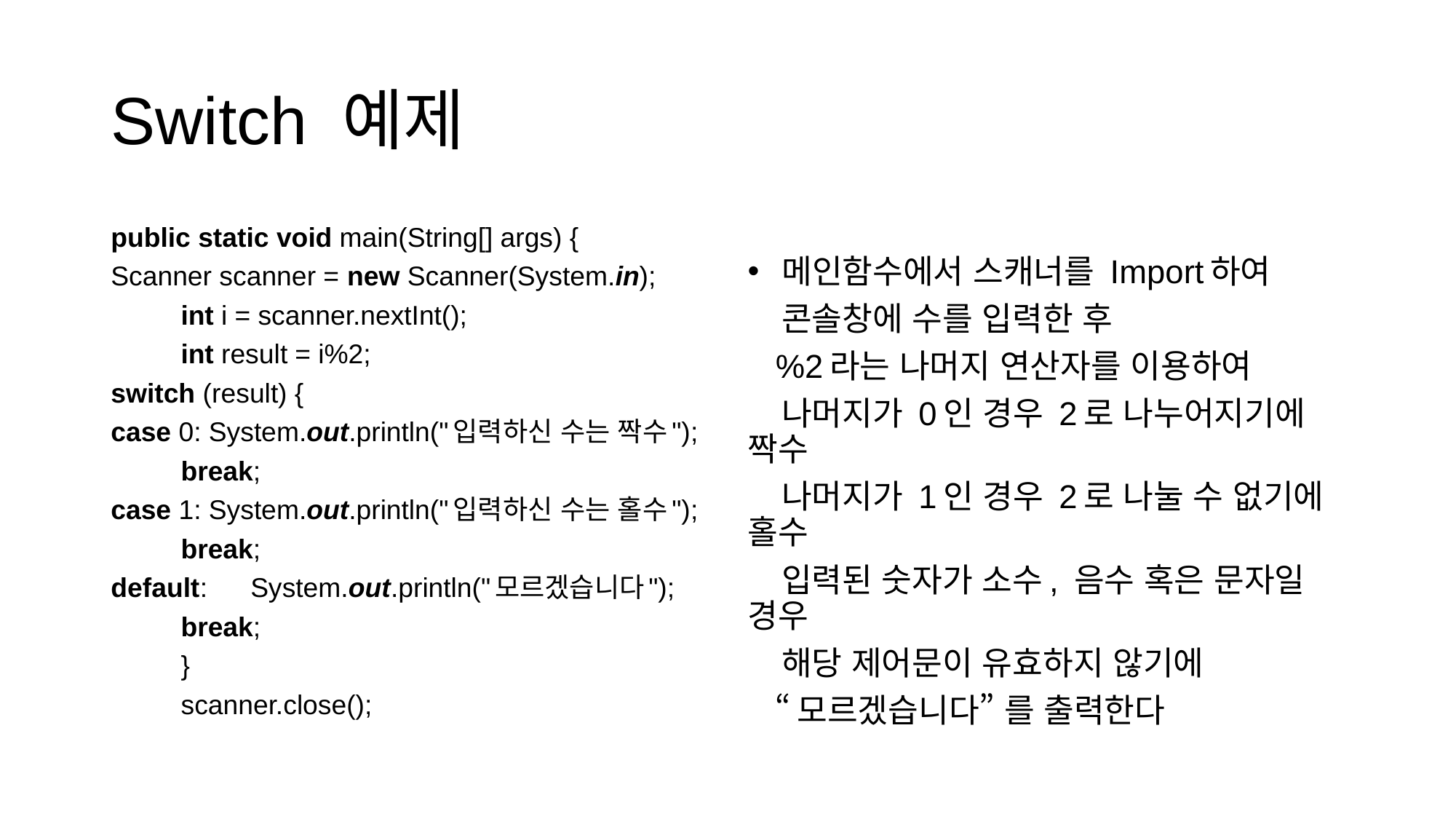

# Switch 예제

메인함수에서 스캐너를 Import하여
   콘솔창에 수를 입력한 후
   %2라는 나머지 연산자를 이용하여
   나머지가 0인 경우 2로 나누어지기에 짝수
   나머지가 1인 경우 2로 나눌 수 없기에 홀수
   입력된 숫자가 소수, 음수 혹은 문자일 경우
   해당 제어문이 유효하지 않기에
   “모르겠습니다” 를 출력한다
public static void main(String[] args) {
Scanner scanner = new Scanner(System.in);
	int i = scanner.nextInt();
	int result = i%2;
switch (result) {
case 0: System.out.println("입력하신 수는 짝수");
			break;
case 1: System.out.println("입력하신 수는 홀수");
			break;
default:	System.out.println("모르겠습니다");
			break;
		}
		scanner.close();